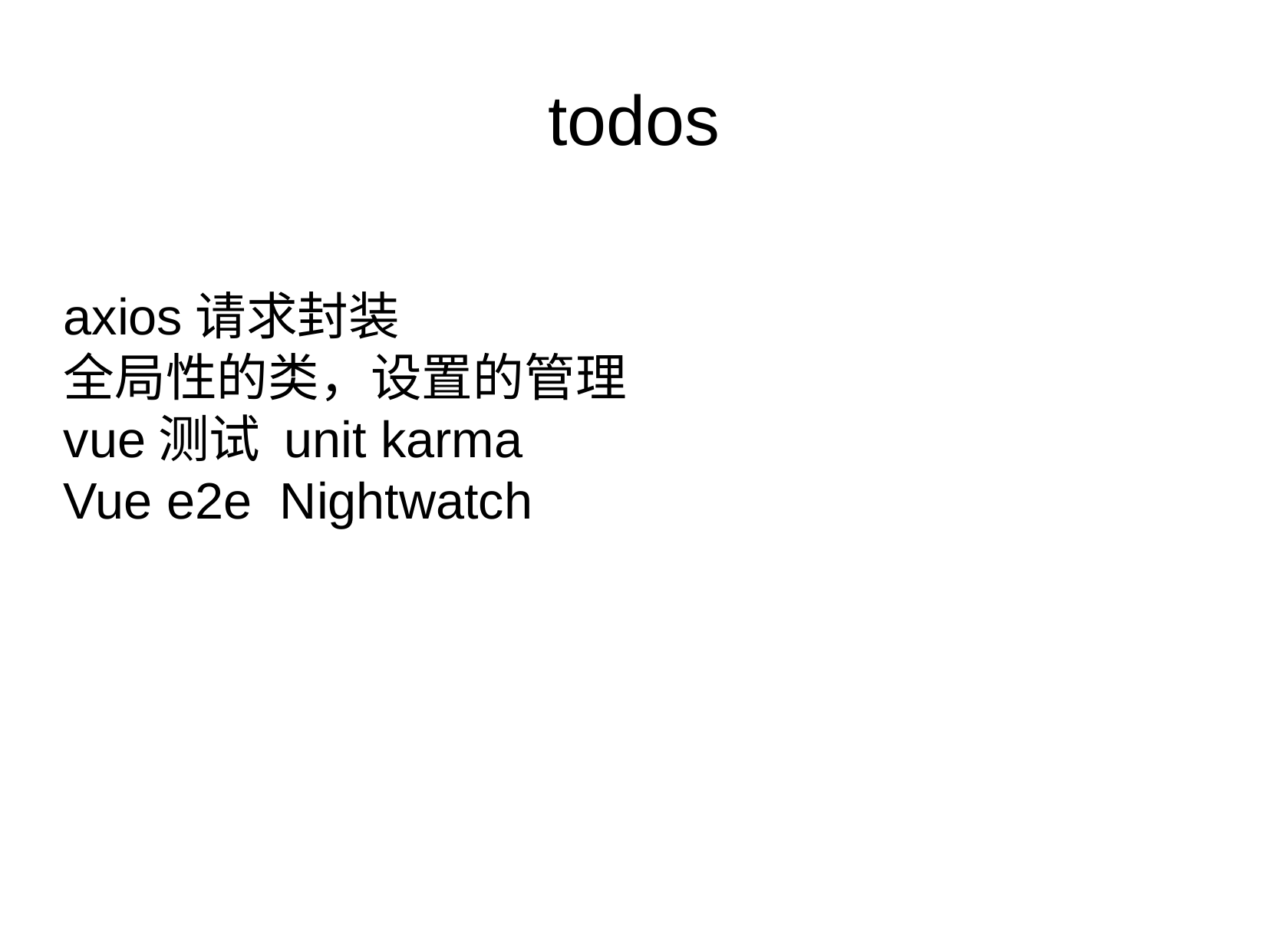

todos

axios请求封装
全局性的类，设置的管理
vue测试 unit karma
Vue e2e  Nightwatch